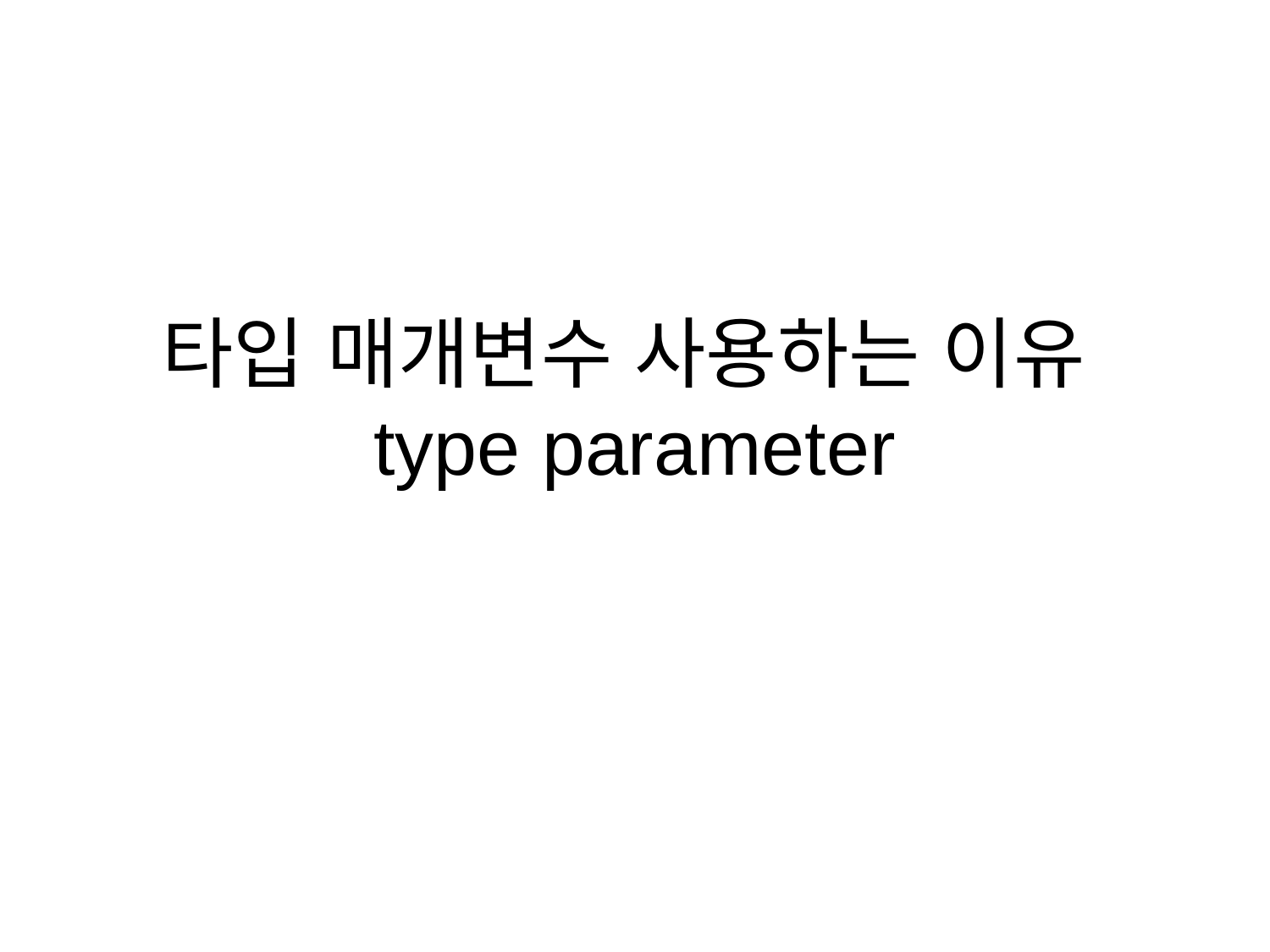

# 타입 매개변수 사용하는 이유 type parameter